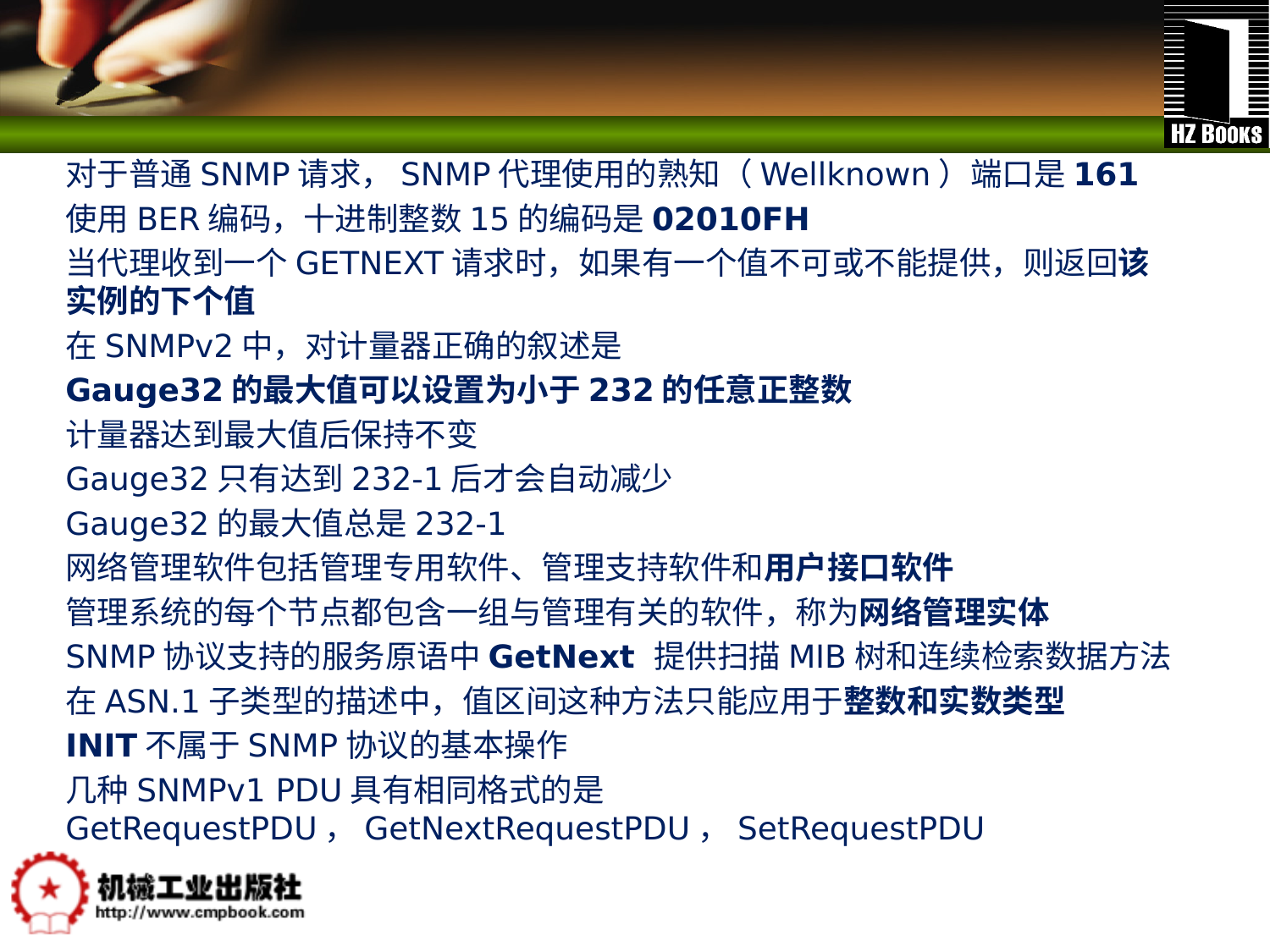

#
对于普通SNMP请求，SNMP代理使用的熟知（Wellknown）端口是161
使用BER编码，十进制整数15的编码是02010FH
当代理收到一个GETNEXT请求时，如果有一个值不可或不能提供，则返回该实例的下个值
在SNMPv2中，对计量器正确的叙述是
Gauge32的最大值可以设置为小于232的任意正整数
计量器达到最大值后保持不变
Gauge32只有达到232-1后才会自动减少
Gauge32的最大值总是232-1
网络管理软件包括管理专用软件、管理支持软件和用户接口软件
管理系统的每个节点都包含一组与管理有关的软件，称为网络管理实体
SNMP协议支持的服务原语中GetNext 提供扫描MIB树和连续检索数据方法
在ASN.1子类型的描述中，值区间这种方法只能应用于整数和实数类型
INIT不属于SNMP协议的基本操作
几种SNMPv1 PDU具有相同格式的是GetRequestPDU，GetNextRequestPDU，SetRequestPDU